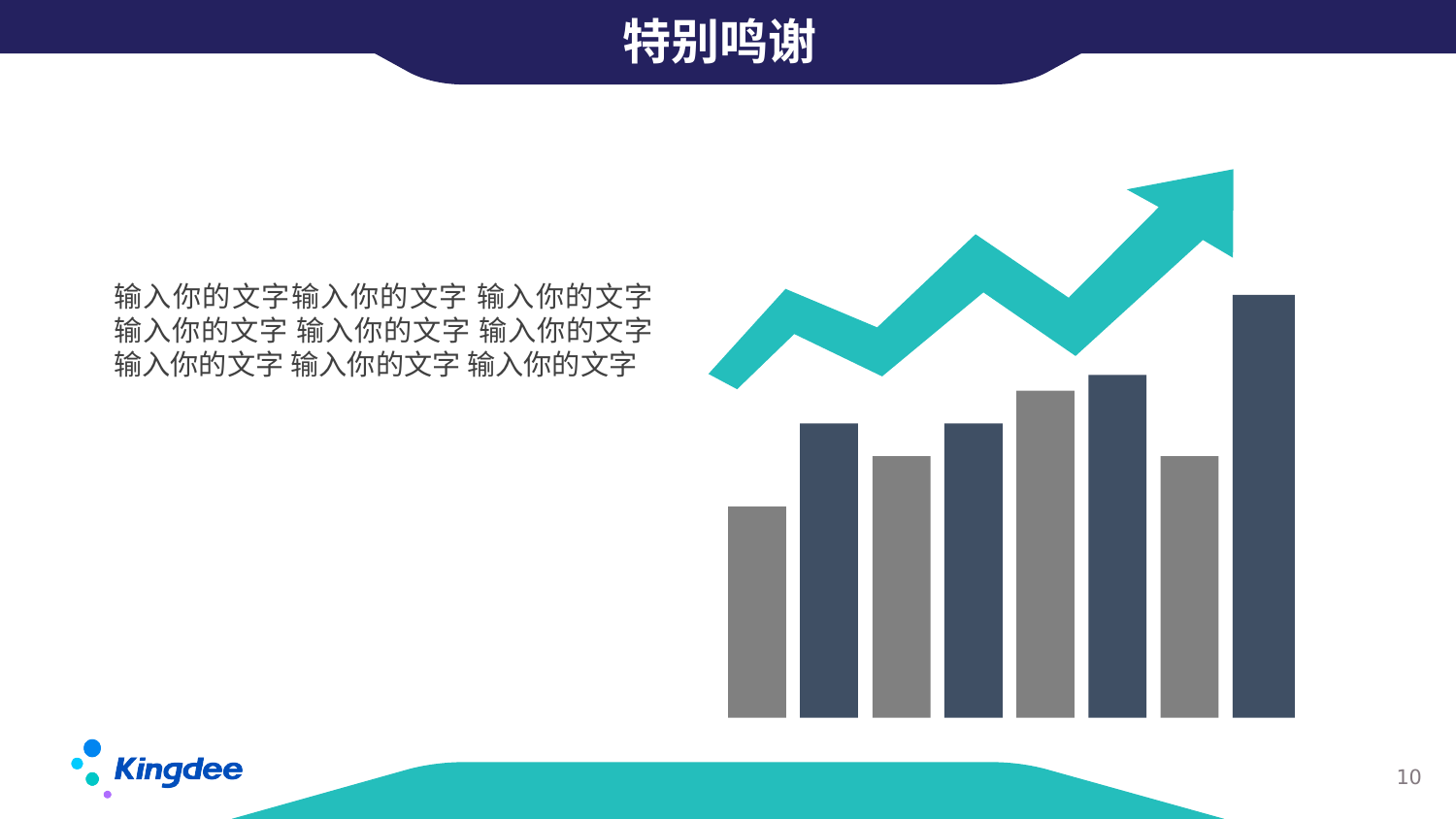

特别鸣谢

输入你的文字输入你的文字 输入你的文字 输入你的文字 输入你的文字 输入你的文字 输入你的文字 输入你的文字 输入你的文字